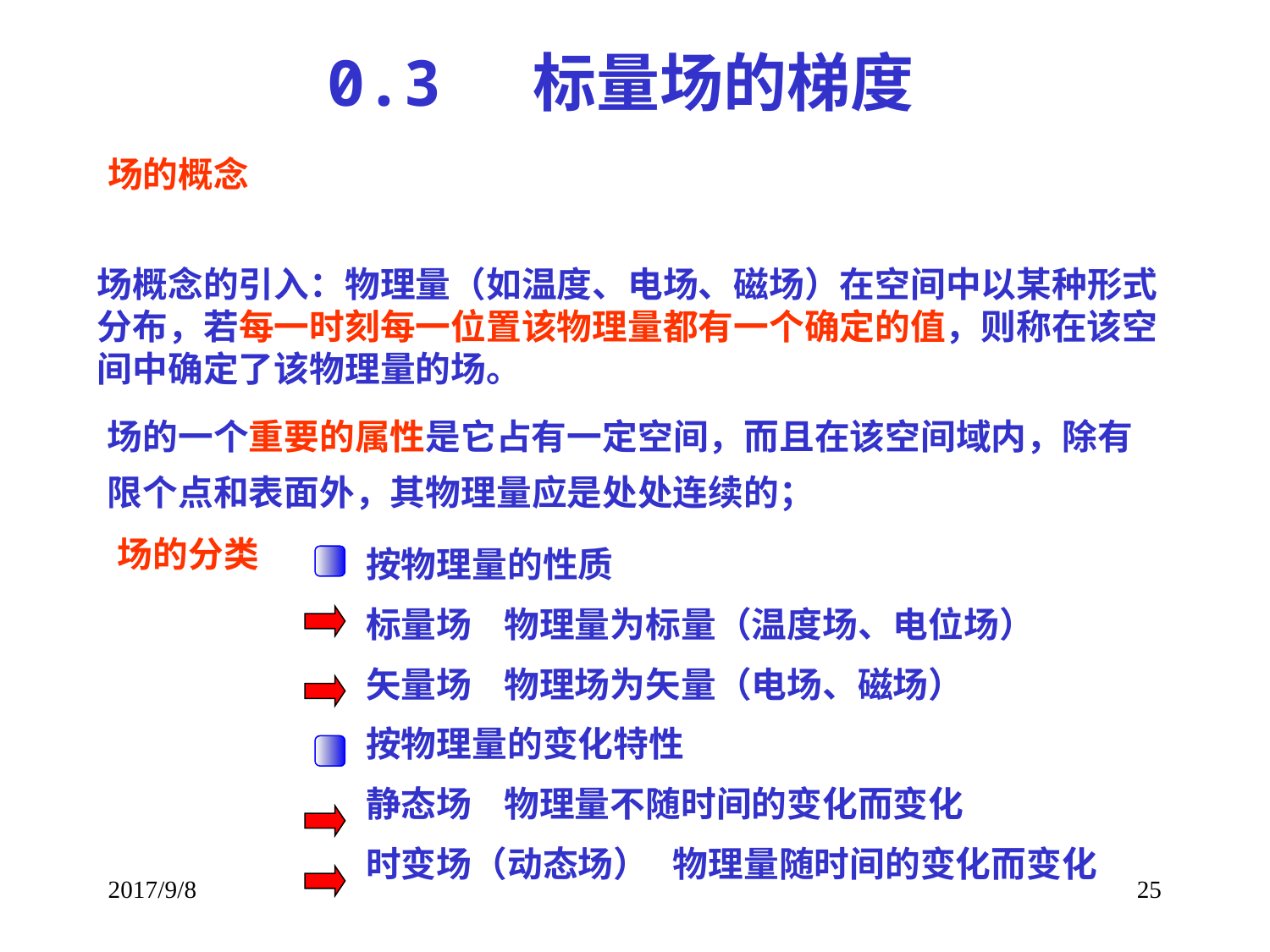

0.3  标量场的梯度
场的概念
场概念的引入：物理量（如温度、电场、磁场）在空间中以某种形式分布，若每一时刻每一位置该物理量都有一个确定的值，则称在该空间中确定了该物理量的场。
场的一个重要的属性是它占有一定空间，而且在该空间域内，除有限个点和表面外，其物理量应是处处连续的；
场的分类
     按物理量的性质
     标量场    物理量为标量（温度场、电位场）
     矢量场    物理场为矢量（电场、磁场）
     按物理量的变化特性
     静态场    物理量不随时间的变化而变化
     时变场（动态场）   物理量随时间的变化而变化

2017/9/8
25